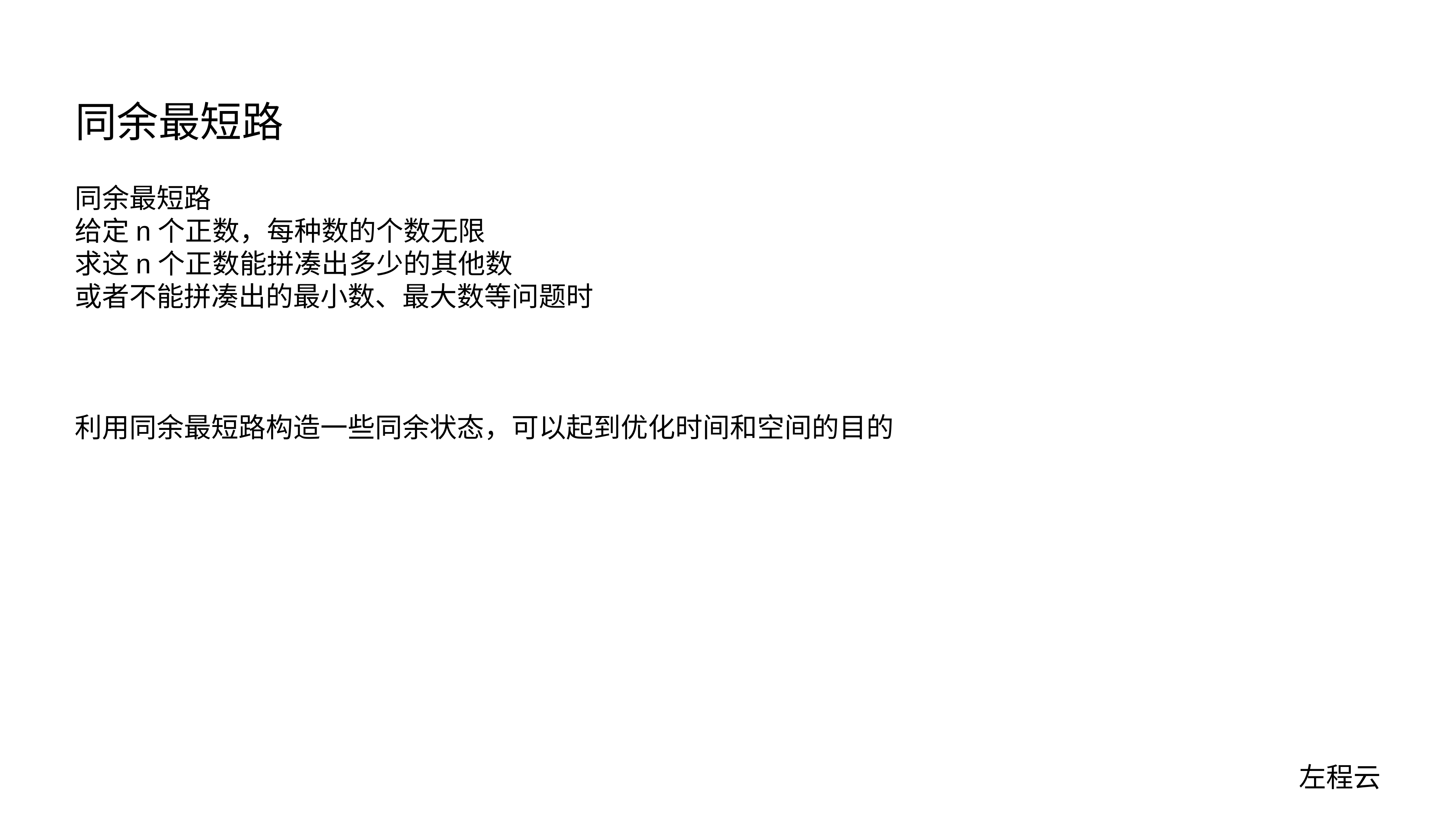

# 同余最短路
同余最短路
给定n个正数，每种数的个数无限
求这n个正数能拼凑出多少的其他数
或者不能拼凑出的最小数、最大数等问题时

利用同余最短路构造一些同余状态，可以起到优化时间和空间的目的
左程云